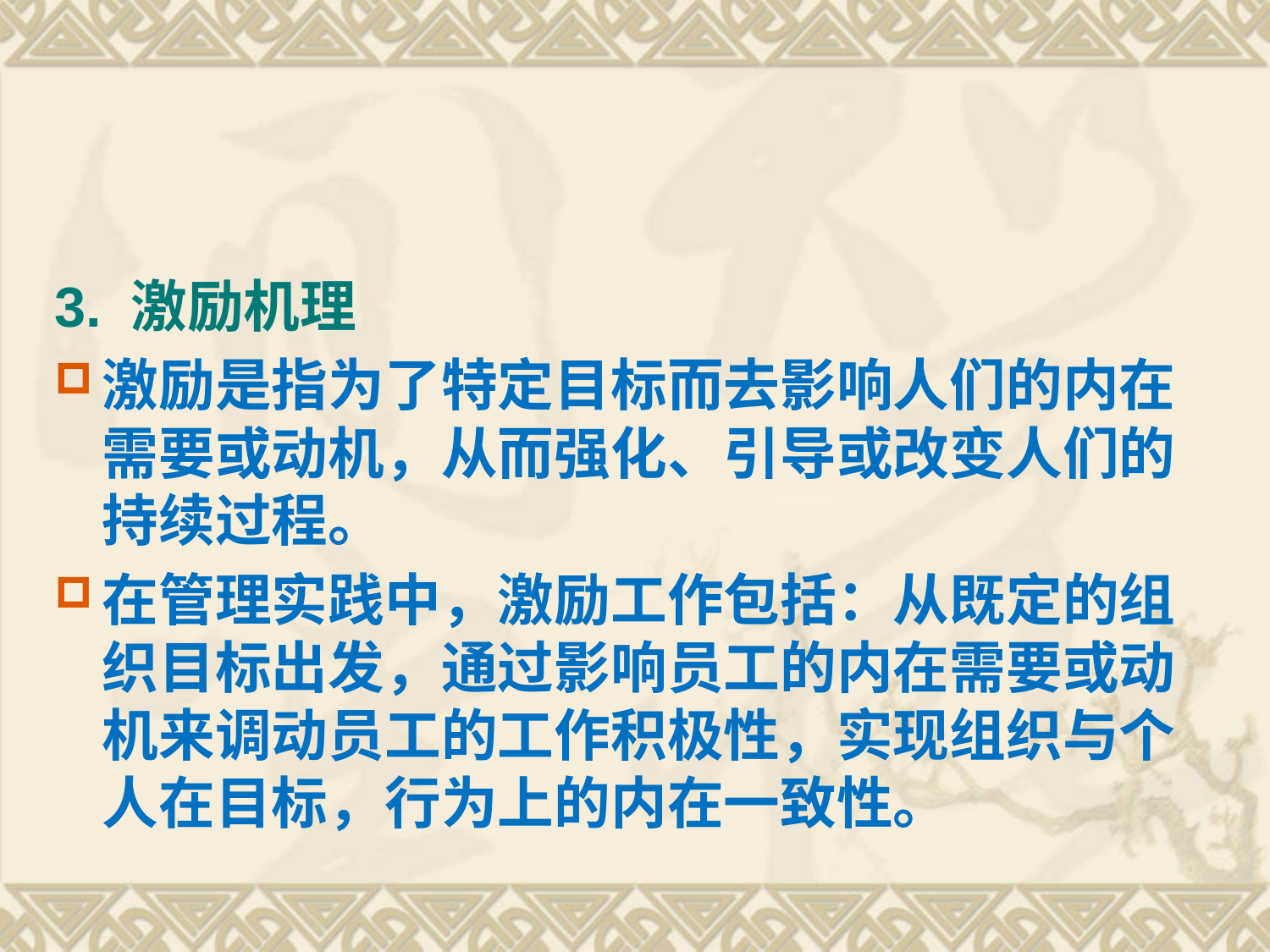

#
3. 激励机理
激励是指为了特定目标而去影响人们的内在需要或动机，从而强化、引导或改变人们的持续过程。
在管理实践中，激励工作包括：从既定的组织目标出发，通过影响员工的内在需要或动机来调动员工的工作积极性，实现组织与个人在目标，行为上的内在一致性。